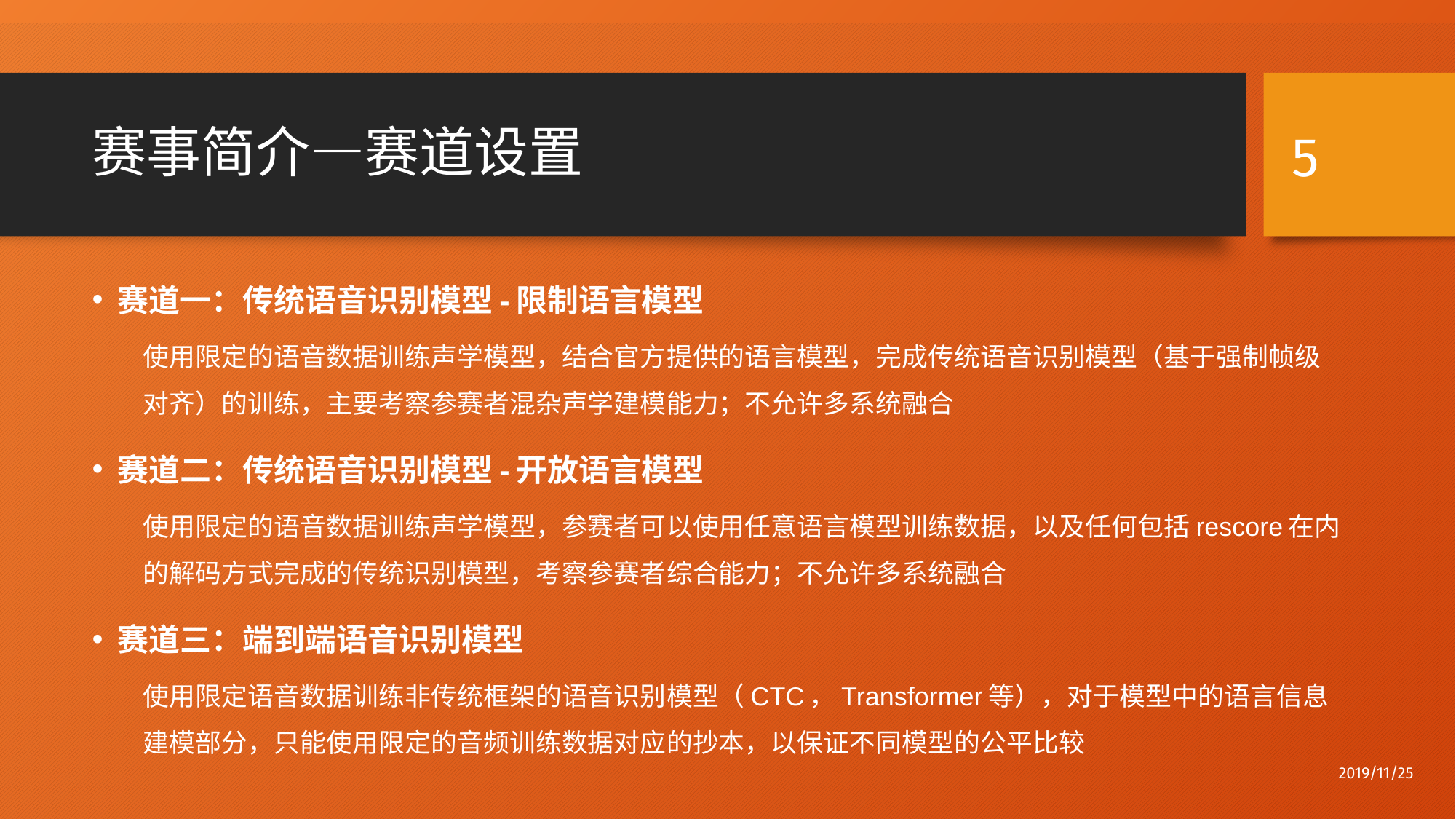

5
# 赛事简介—赛道设置
赛道一：传统语音识别模型-限制语言模型
使用限定的语音数据训练声学模型，结合官方提供的语言模型，完成传统语音识别模型（基于强制帧级对齐）的训练，主要考察参赛者混杂声学建模能力；不允许多系统融合
赛道二：传统语音识别模型-开放语言模型
使用限定的语音数据训练声学模型，参赛者可以使用任意语言模型训练数据，以及任何包括rescore在内的解码方式完成的传统识别模型，考察参赛者综合能力；不允许多系统融合
赛道三：端到端语音识别模型
使用限定语音数据训练非传统框架的语音识别模型（CTC，Transformer等），对于模型中的语言信息建模部分，只能使用限定的音频训练数据对应的抄本，以保证不同模型的公平比较
2019/11/25